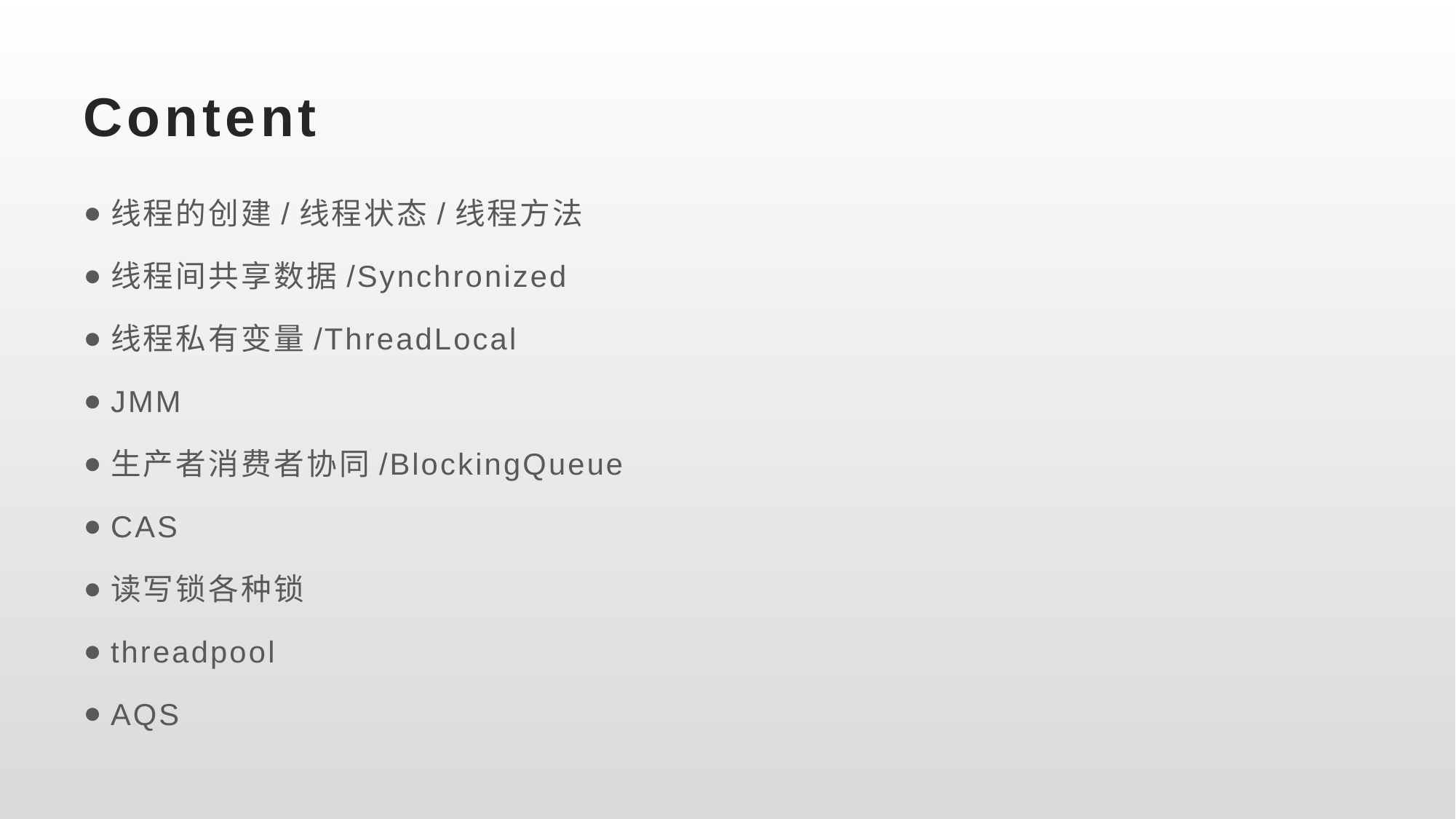

# Content
线程的创建/线程状态/线程方法
线程间共享数据/Synchronized
线程私有变量/ThreadLocal
JMM
生产者消费者协同/BlockingQueue
CAS
读写锁各种锁
threadpool
AQS